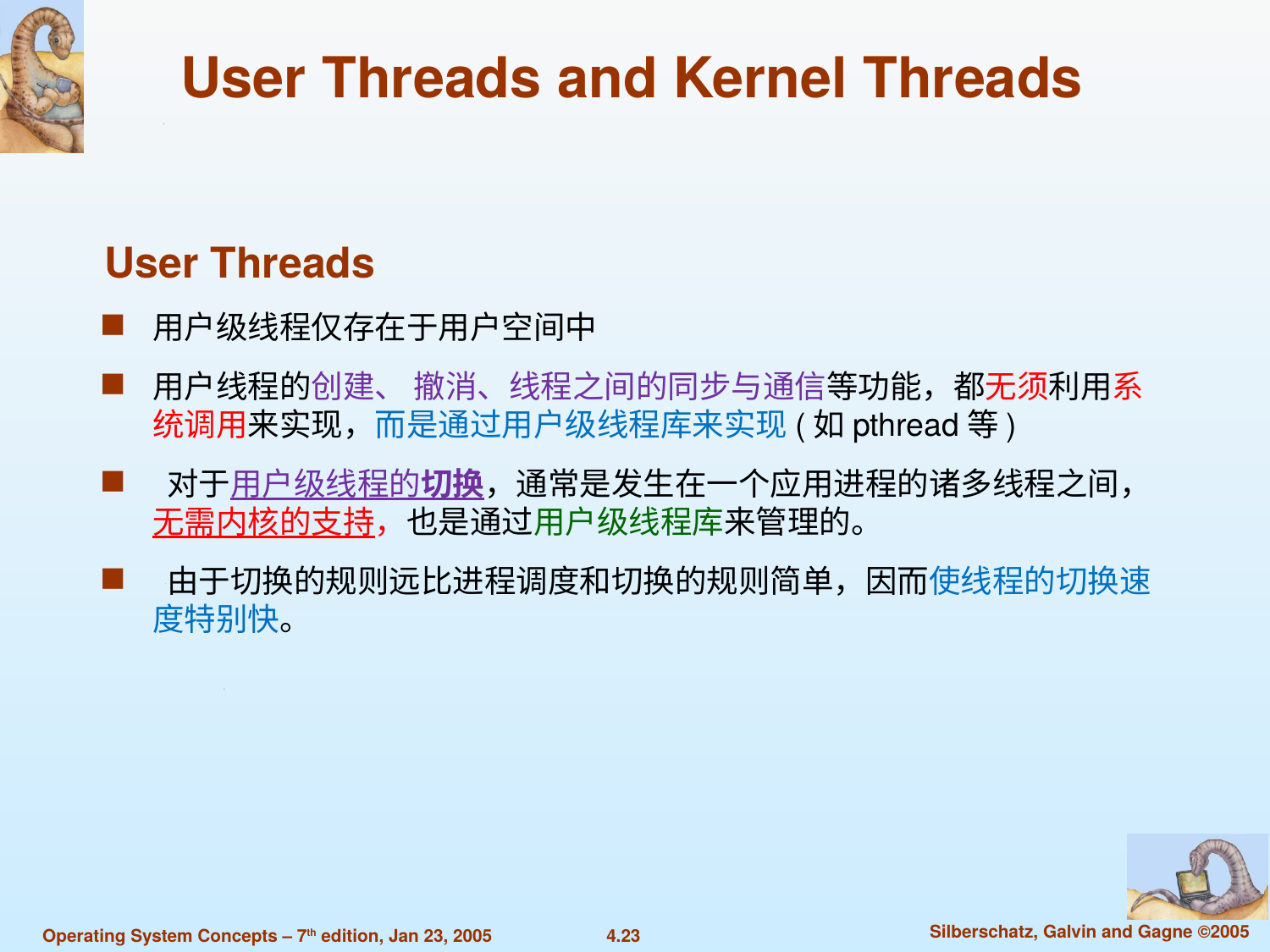

User Threads and Kernel Threads
User Threads
用户级线程仅存在于用户空间中
用户线程的创建、 撤消、线程之间的同步与通信等功能，都无须利用系统调用来实现，而是通过用户级线程库来实现(如pthread等)
 对于用户级线程的切换，通常是发生在一个应用进程的诸多线程之间，无需内核的支持，也是通过用户级线程库来管理的。
 由于切换的规则远比进程调度和切换的规则简单，因而使线程的切换速度特别快。